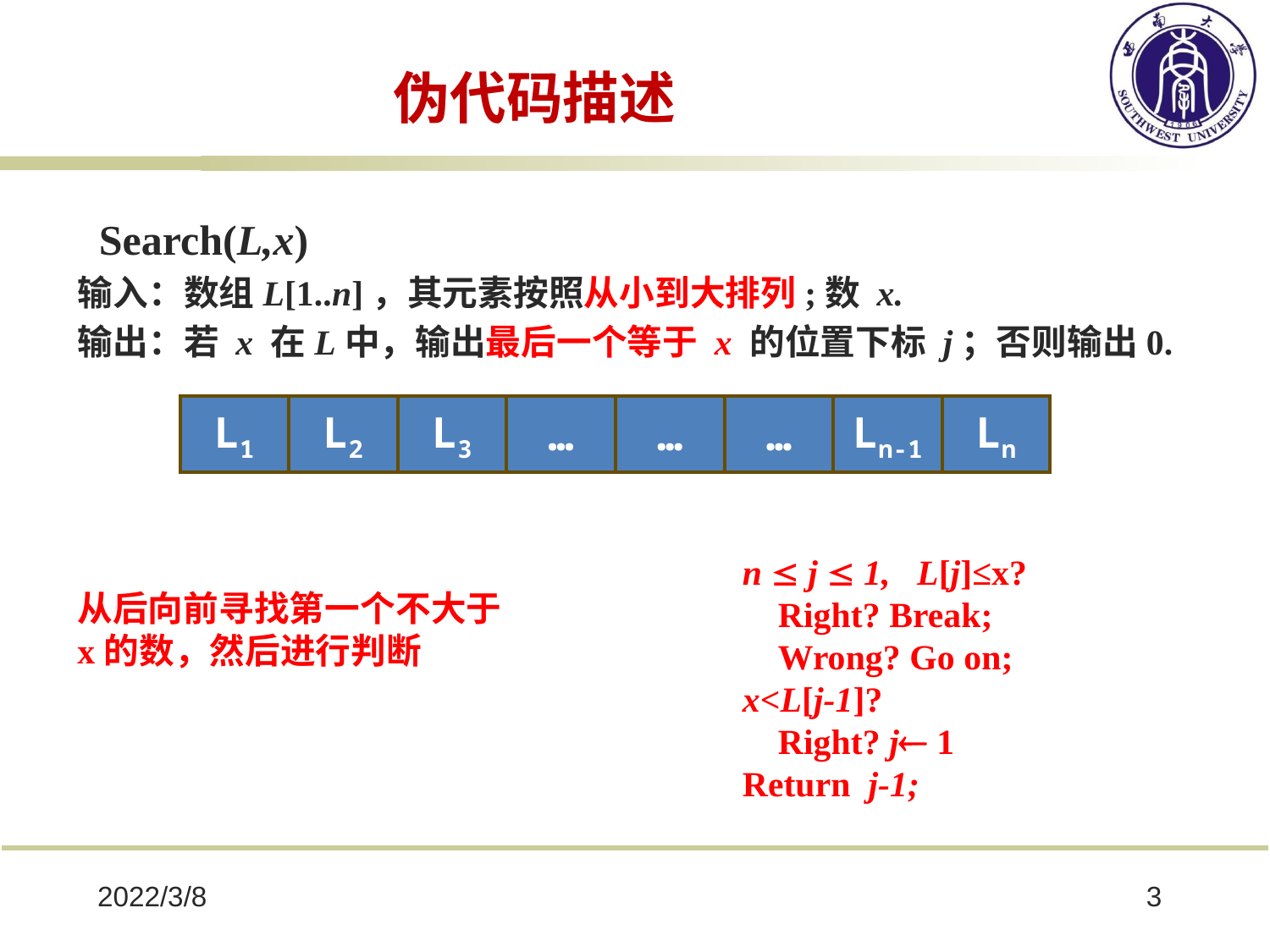

# 伪代码描述
  Search(L,x)
输入：数组L[1..n]，其元素按照从小到大排列;数 x.
输出：若 x 在L中，输出最后一个等于 x 的位置下标 j；否则输出0.
| L1 | L2 | L3 | … | … | … | Ln-1 | Ln |
| --- | --- | --- | --- | --- | --- | --- | --- |
n ≤ j ≤ 1,   L[j]≤x?
    Right? Break;
    Wrong? Go on;
x<L[j-1]?
    Right? j← 1
Return  j-1;
从后向前寻找第一个不大于x的数，然后进行判断
2022/3/8
3